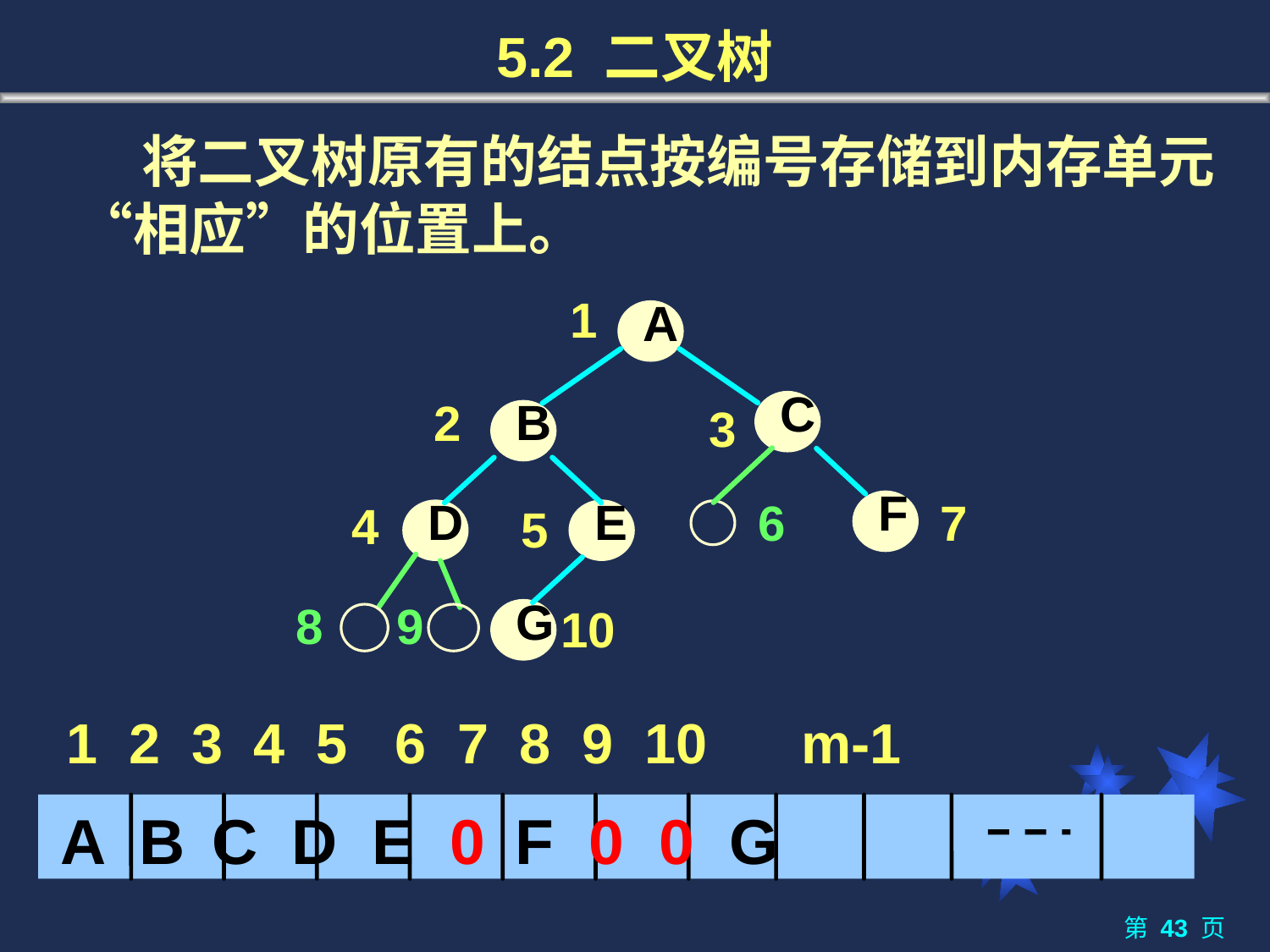

# 5.2 二叉树
	    将二叉树原有的结点按编号存储到内存单元“相应”的位置上。
1
 A

 C

 B

 F

 D

 E

 G

2
3

6
7
4
5

8
9
10

 1  2  3  4  5   6  7  8  9  10      m-1

 A  B  C   D  E  0  F  0  0  G
第 43 页